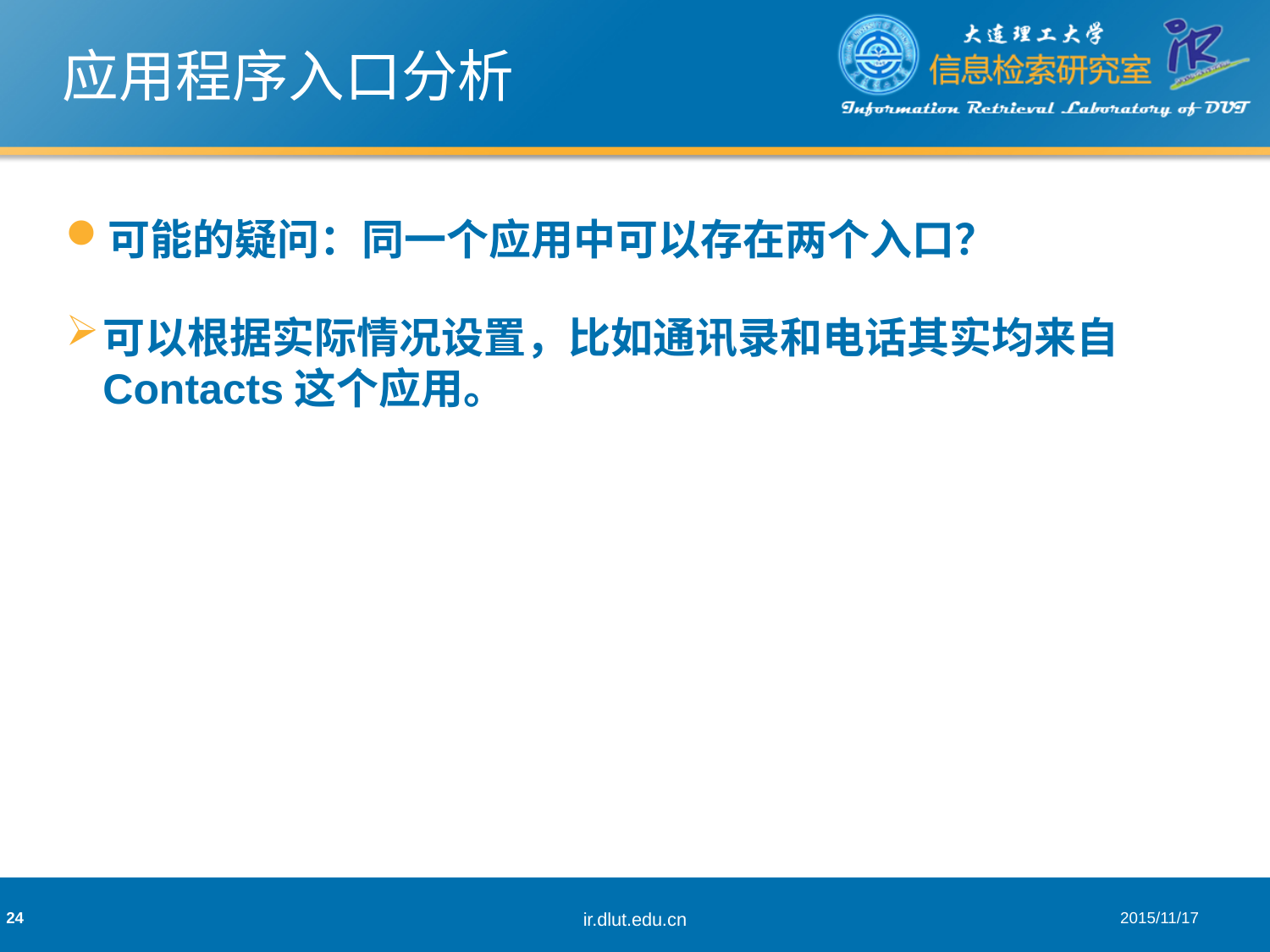

# 应用程序入口分析
可能的疑问：同一个应用中可以存在两个入口？
可以根据实际情况设置，比如通讯录和电话其实均来自Contacts这个应用。